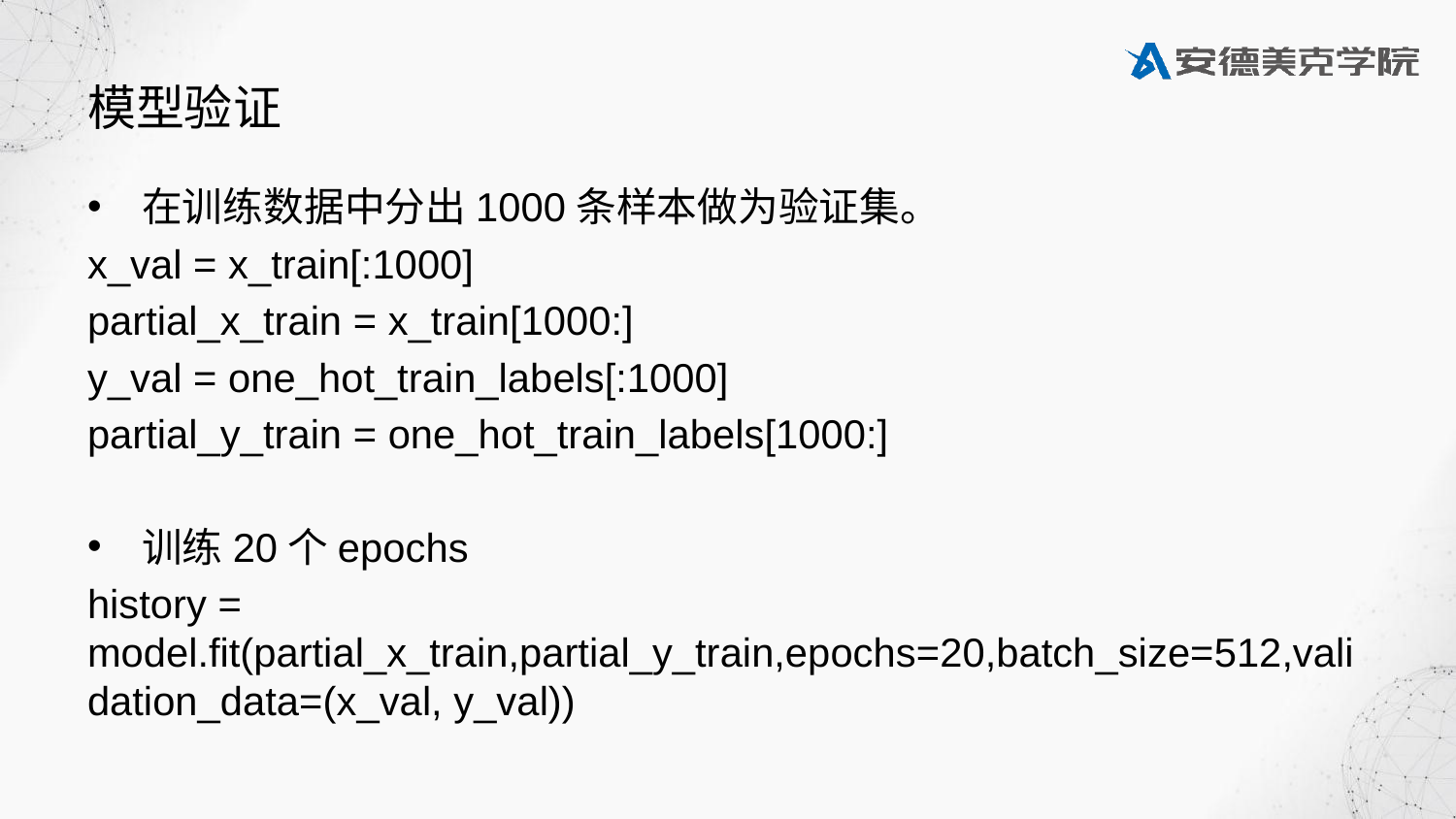

# 模型验证
在训练数据中分出1000条样本做为验证集。
x_val = x_train[:1000]
partial_x_train = x_train[1000:]
y_val = one_hot_train_labels[:1000]
partial_y_train = one_hot_train_labels[1000:]

训练20个epochs
history = model.fit(partial_x_train,partial_y_train,epochs=20,batch_size=512,validation_data=(x_val, y_val))